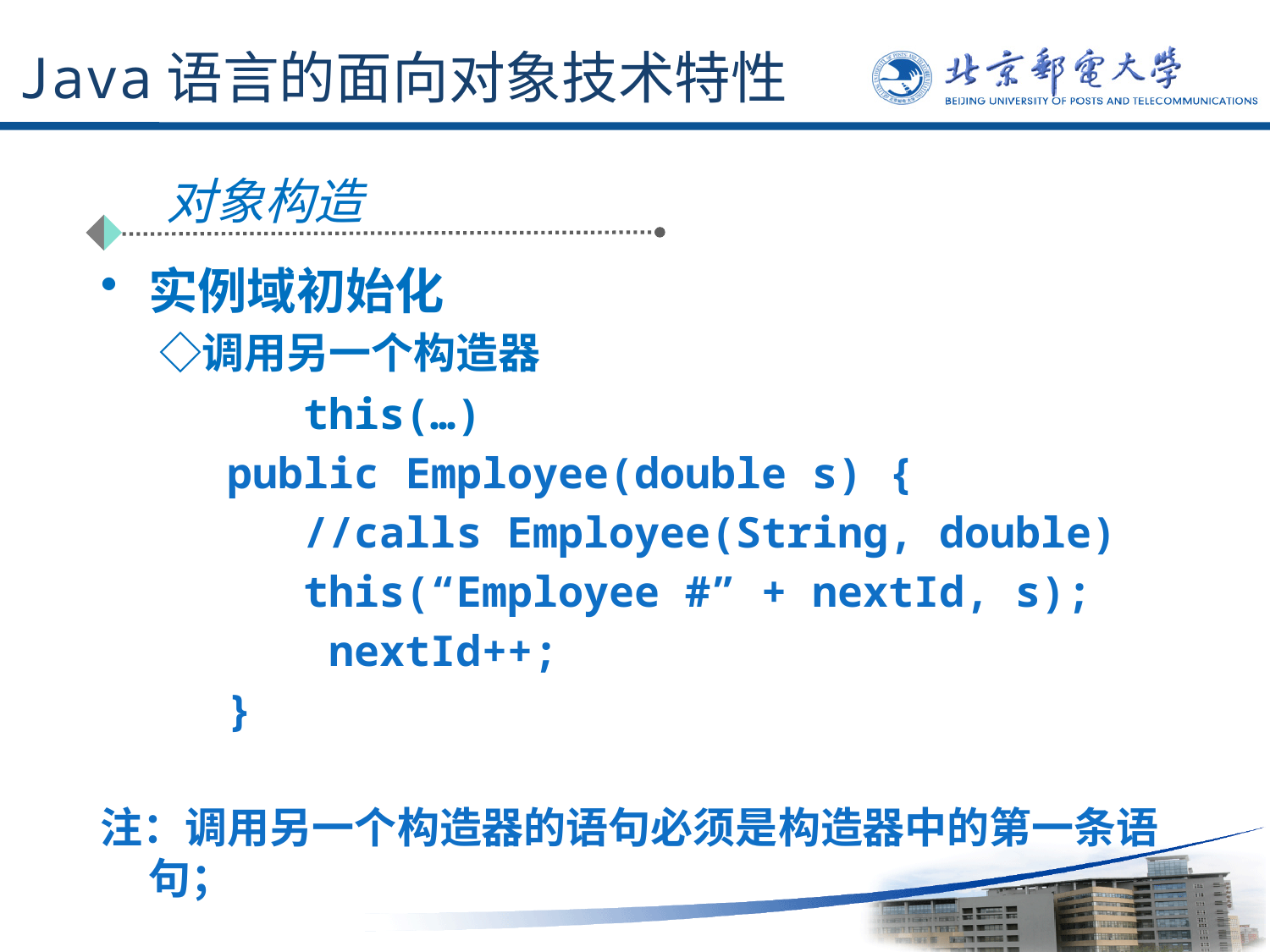

# Java语言的面向对象技术特性

对象构造

实例域初始化
 ◇调用另一个构造器
        this(…)
     public Employee(double s) {
        //calls Employee(String, double)
        this(“Employee #” + nextId, s);
         nextId++;
     }

注：调用另一个构造器的语句必须是构造器中的第一条语句；